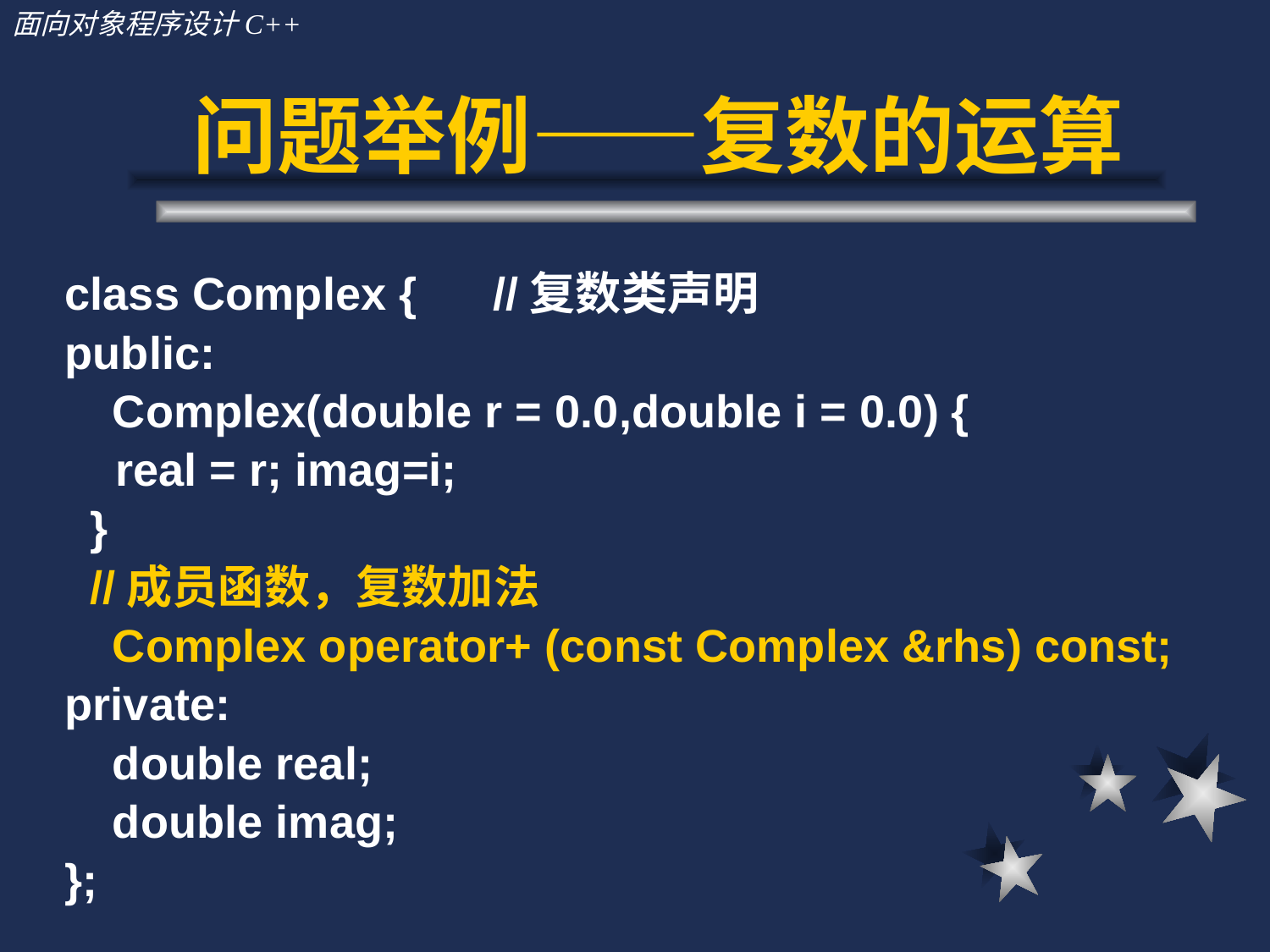

# 问题举例——复数的运算
class Complex {	//复数类声明
public:
	Complex(double r = 0.0,double i = 0.0) {
    real = r; imag=i;
  }
  //成员函数，复数加法
	Complex operator+ (const Complex &rhs) const;
private:
	double real;
	double imag;
};
13